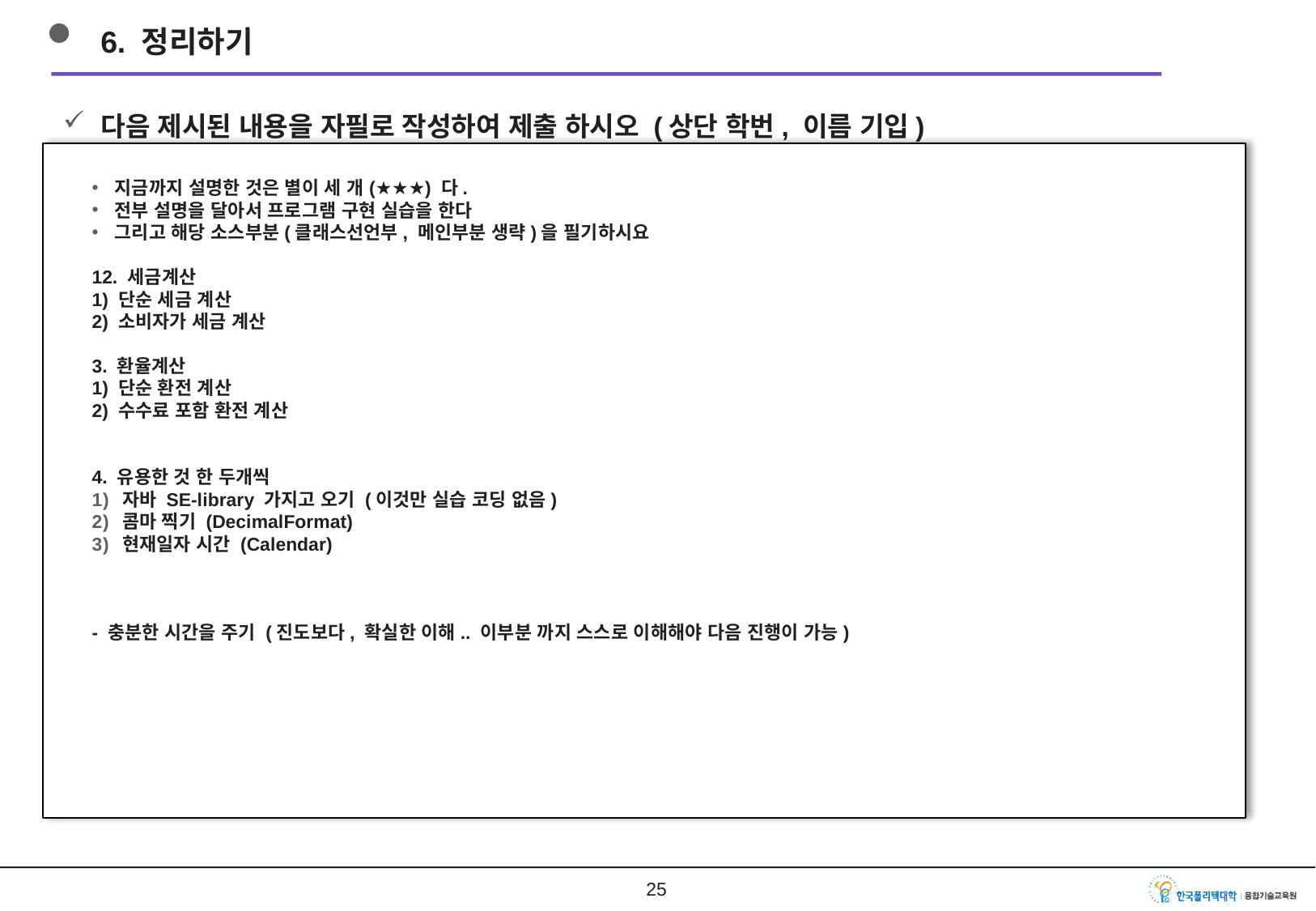

6. 정리하기
다음 제시된 내용을 자필로 작성하여 제출 하시오 (상단 학번, 이름 기입)

지금까지 설명한 것은 별이 세 개(★★★) 다.
전부 설명을 달아서 프로그램 구현 실습을 한다
그리고 해당 소스부분(클래스선언부, 메인부분 생략)을 필기하시요

12. 세금계산
1) 단순 세금 계산
2) 소비자가 세금 계산

3. 환율계산
1) 단순 환전 계산
2) 수수료 포함 환전 계산

4. 유용한 것 한 두개씩
자바 SE-library 가지고 오기 (이것만 실습 코딩 없음)
콤마 찍기 (DecimalFormat)
현재일자 시간 (Calendar)

- 충분한 시간을 주기 (진도보다, 확실한 이해.. 이부분 까지 스스로 이해해야 다음 진행이 가능)
25